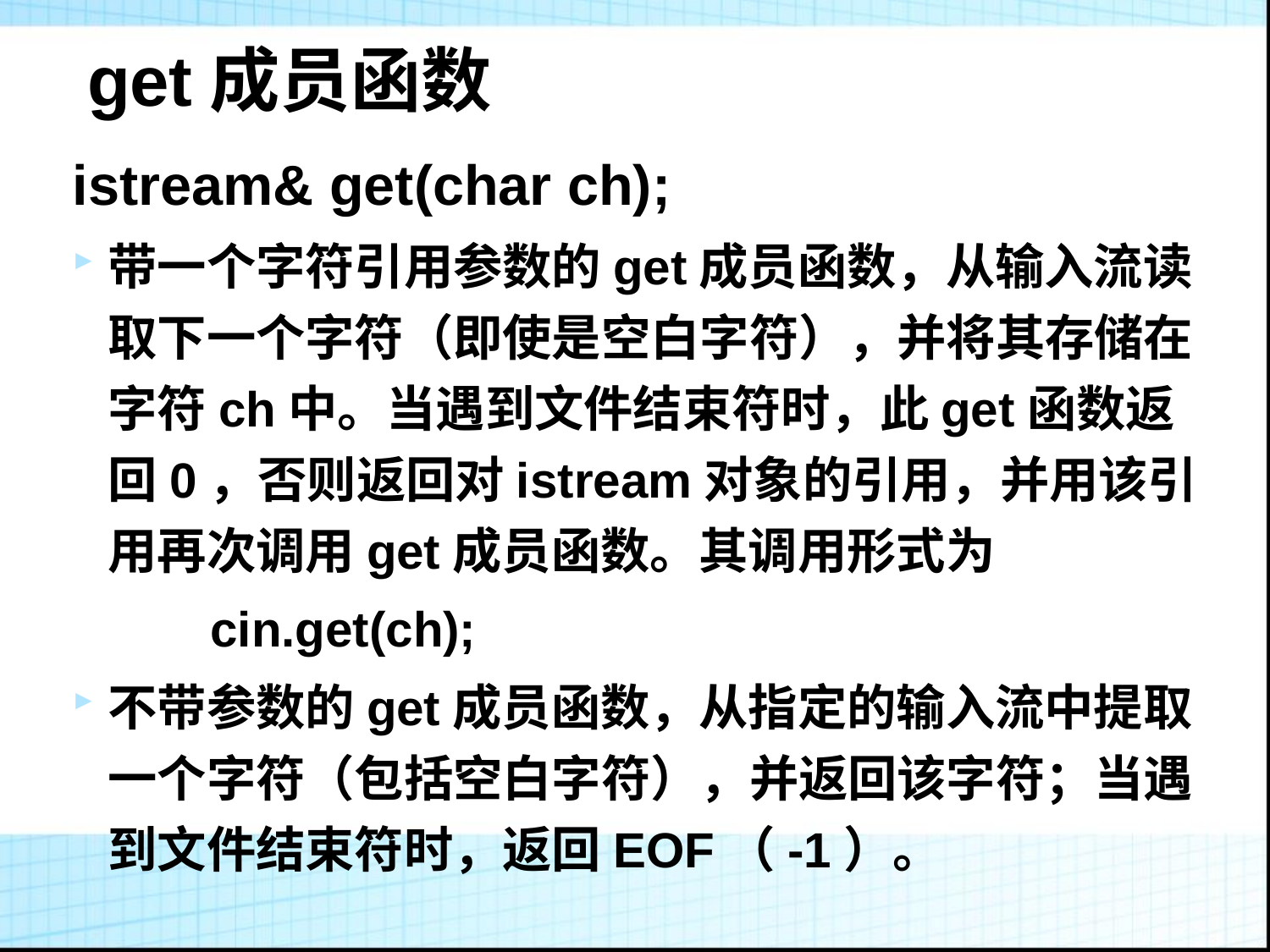

get成员函数
istream& get(char ch);
带一个字符引用参数的get成员函数，从输入流读取下一个字符（即使是空白字符），并将其存储在字符ch中。当遇到文件结束符时，此get函数返回0，否则返回对istream对象的引用，并用该引用再次调用get成员函数。其调用形式为
          cin.get(ch);
不带参数的get成员函数，从指定的输入流中提取一个字符（包括空白字符），并返回该字符；当遇到文件结束符时，返回EOF（-1）。